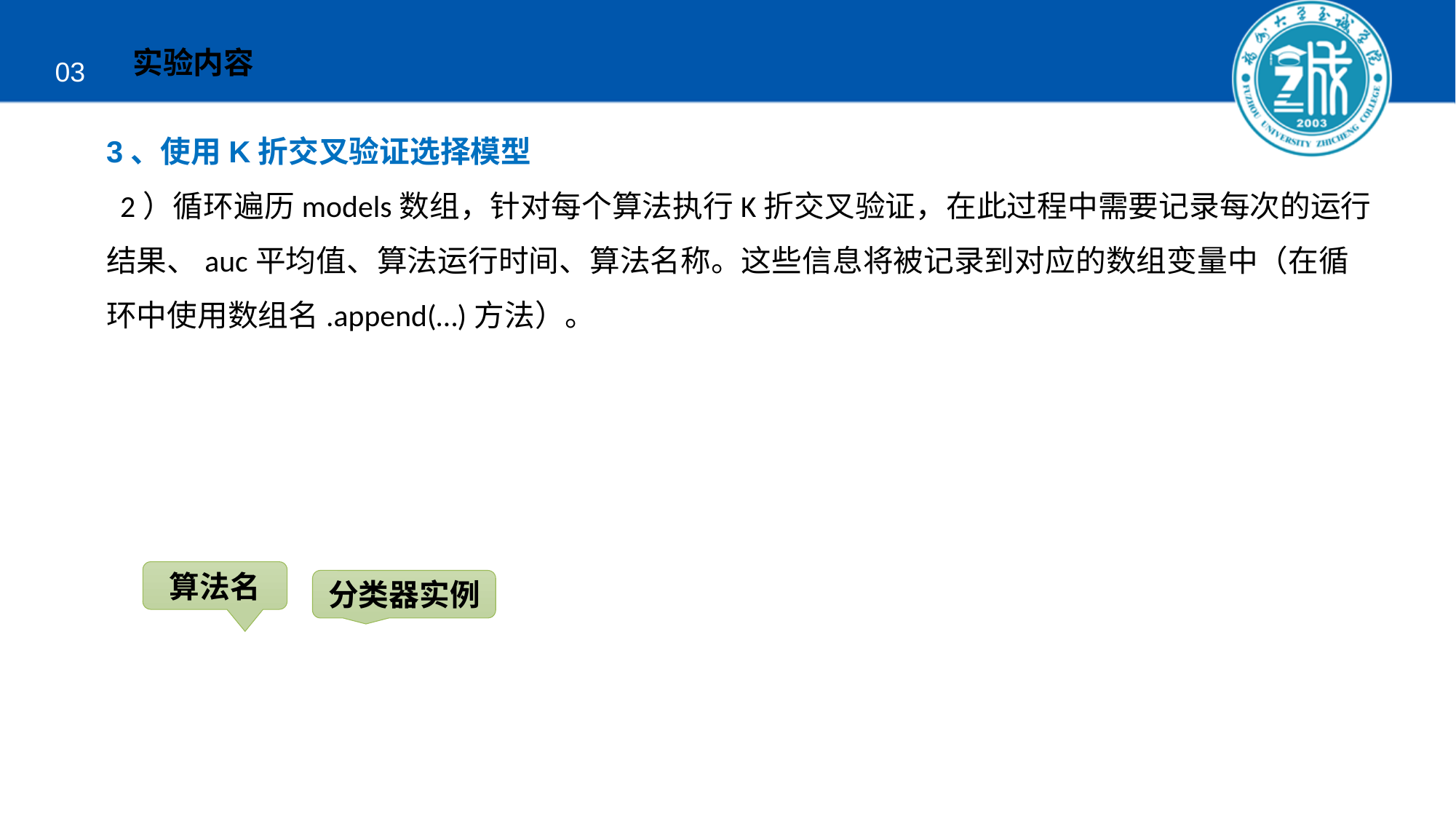

实验内容
03
3、使用K折交叉验证选择模型
  2）循环遍历models数组，针对每个算法执行K折交叉验证，在此过程中需要记录每次的运行结果、auc平均值、算法运行时间、算法名称。这些信息将被记录到对应的数组变量中（在循环中使用数组名.append(…)方法）。
算法名
分类器实例